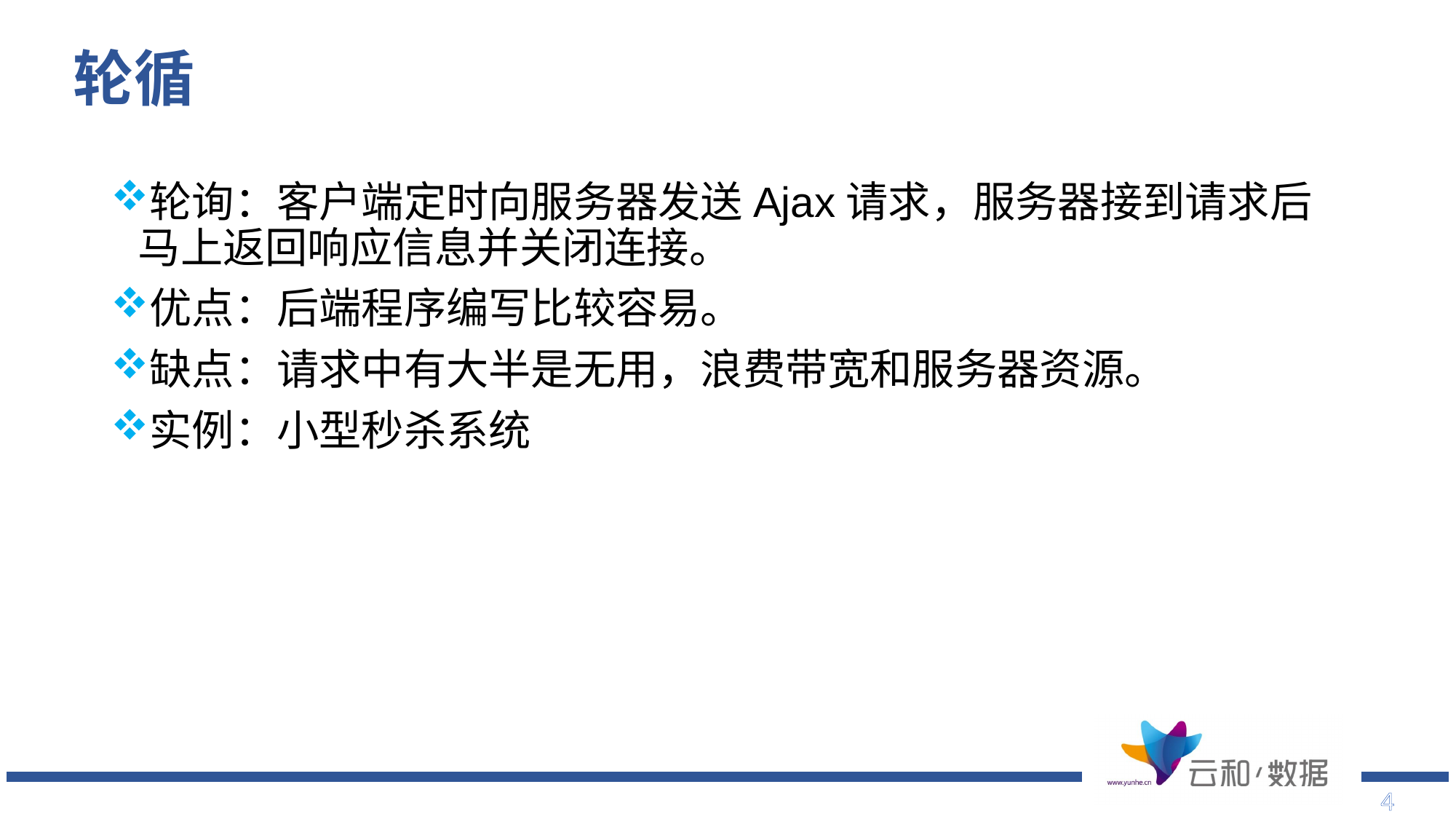

# 轮循
轮询：客户端定时向服务器发送Ajax请求，服务器接到请求后马上返回响应信息并关闭连接。
优点：后端程序编写比较容易。
缺点：请求中有大半是无用，浪费带宽和服务器资源。
实例：小型秒杀系统